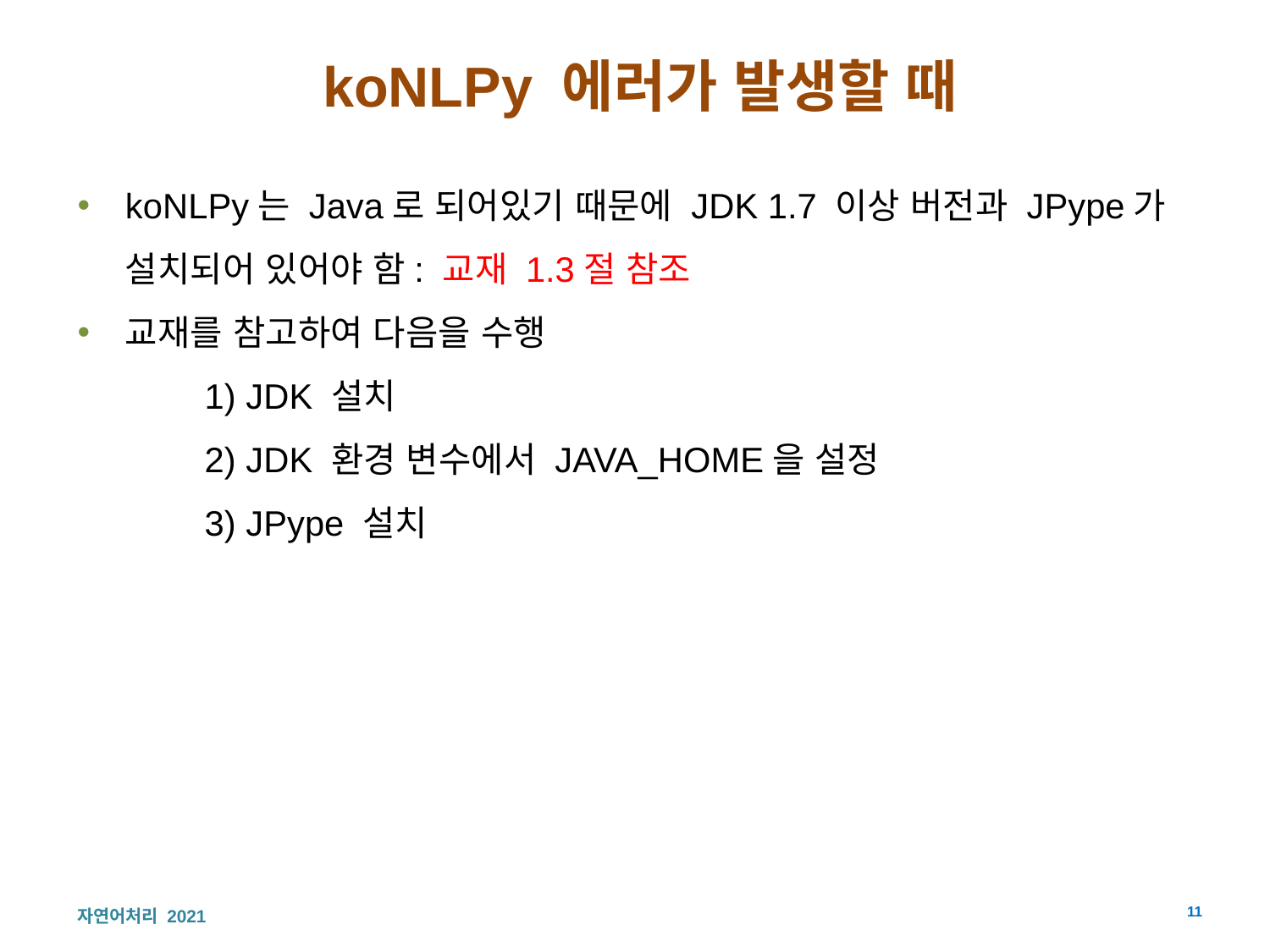

# koNLPy 에러가 발생할 때
koNLPy는 Java로 되어있기 때문에 JDK 1.7 이상 버전과 JPype가 설치되어 있어야 함: 교재 1.3절 참조
교재를 참고하여 다음을 수행
	1) JDK 설치
	2) JDK 환경 변수에서 JAVA_HOME을 설정
	3) JPype 설치